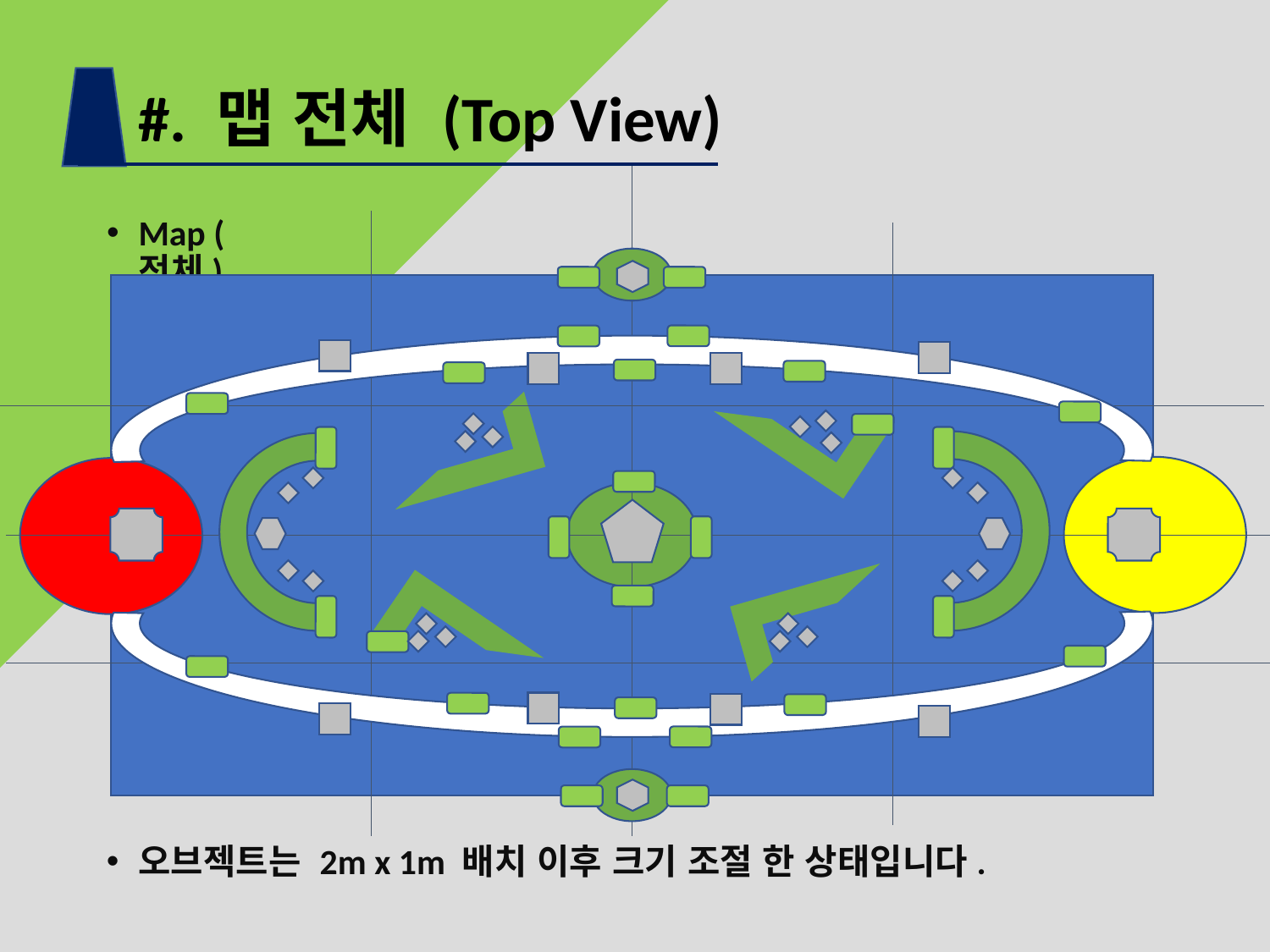

#
#. 맵 전체 (Top View)

Map (전체)
오브젝트는 2m x 1m 배치 이후 크기 조절 한 상태입니다.